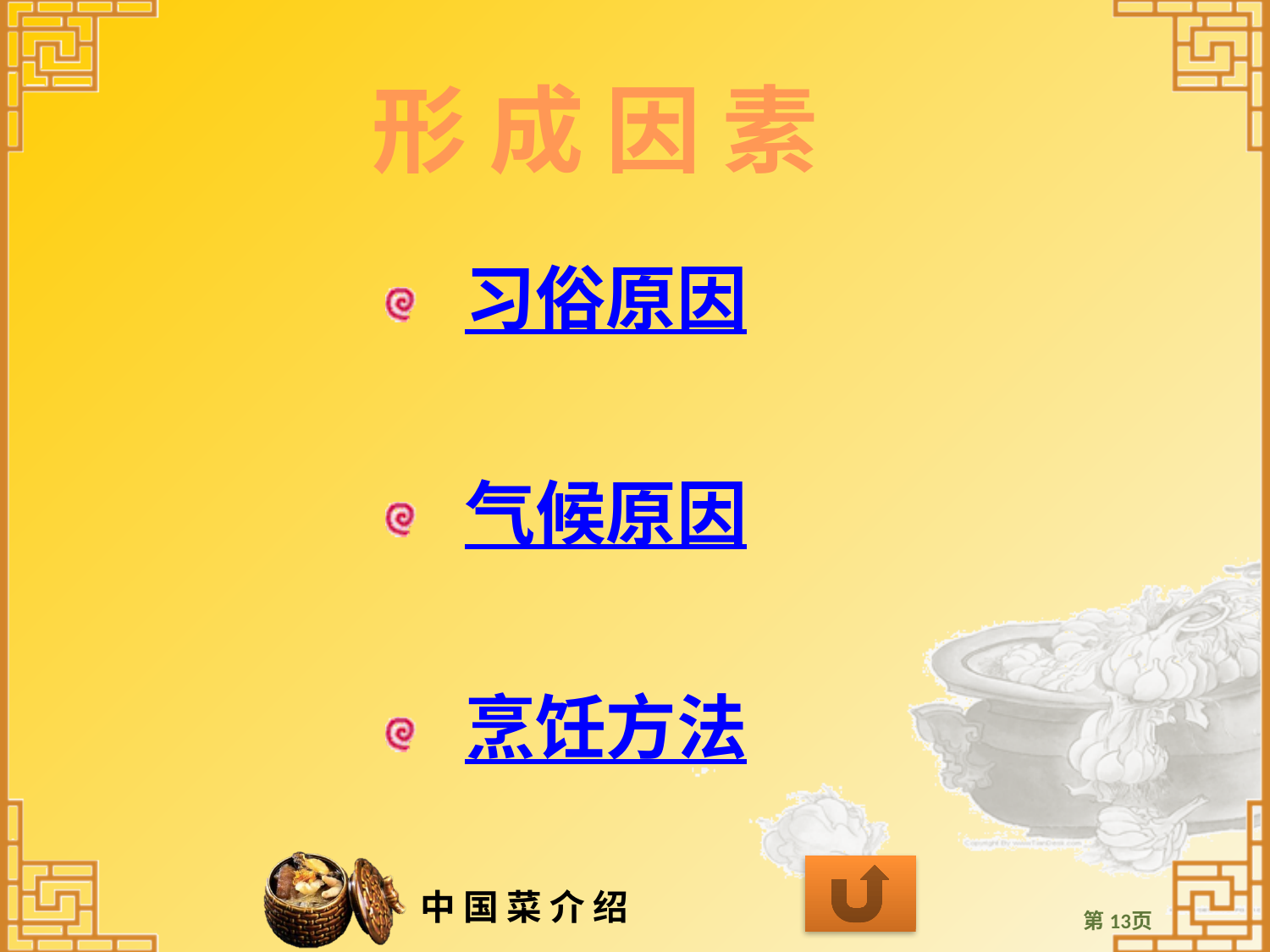

# 形 成 因 素
习俗原因

气候原因

烹饪方法

第13页